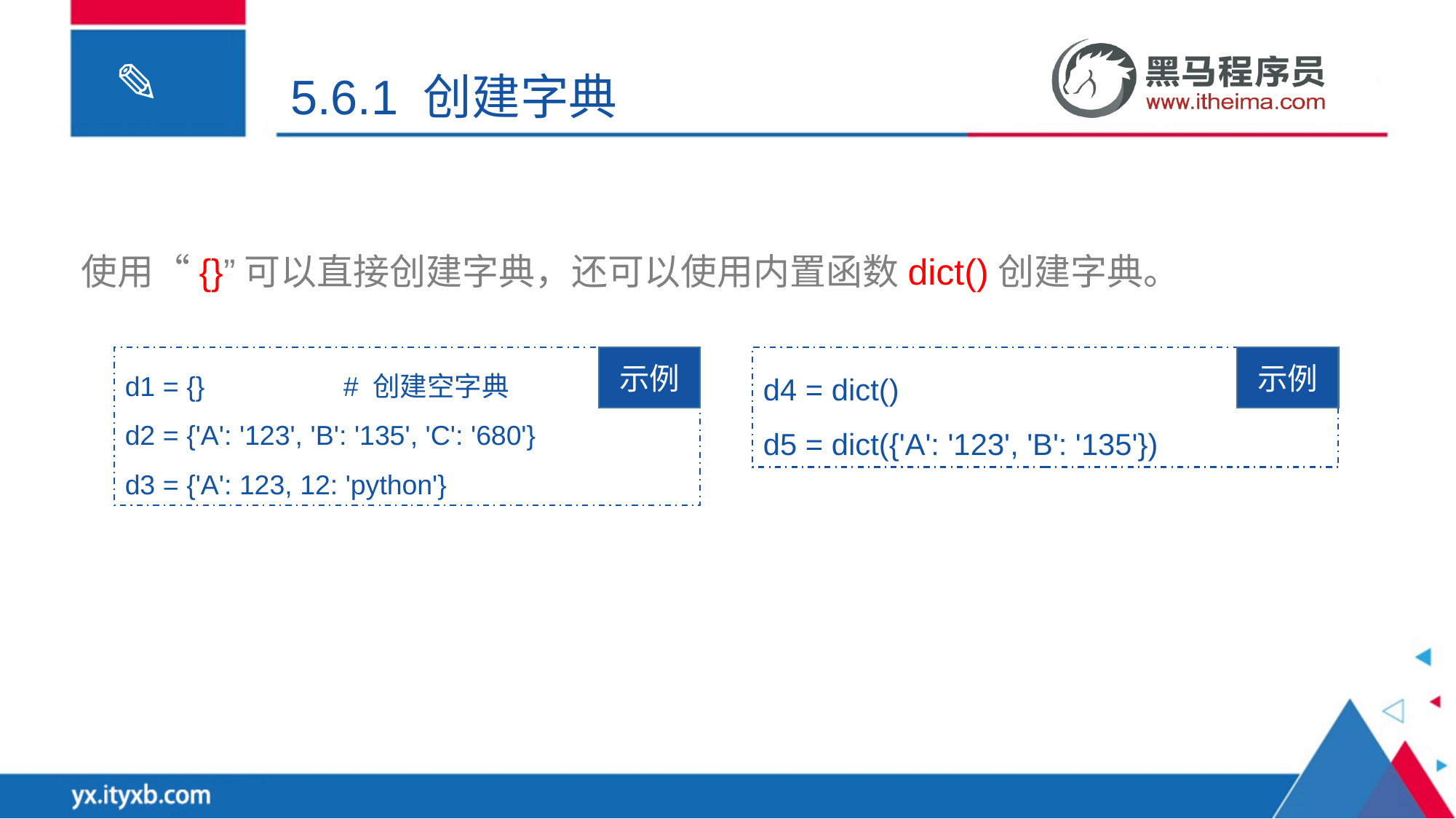

5.6.1 创建字典
使用“{}”可以直接创建字典，还可以使用内置函数dict()创建字典。
d1 = {}		# 创建空字典
d2 = {'A': '123', 'B': '135', 'C': '680'}
d3 = {'A': 123, 12: 'python'}
示例
d4 = dict()
d5 = dict({'A': '123', 'B': '135'})
示例